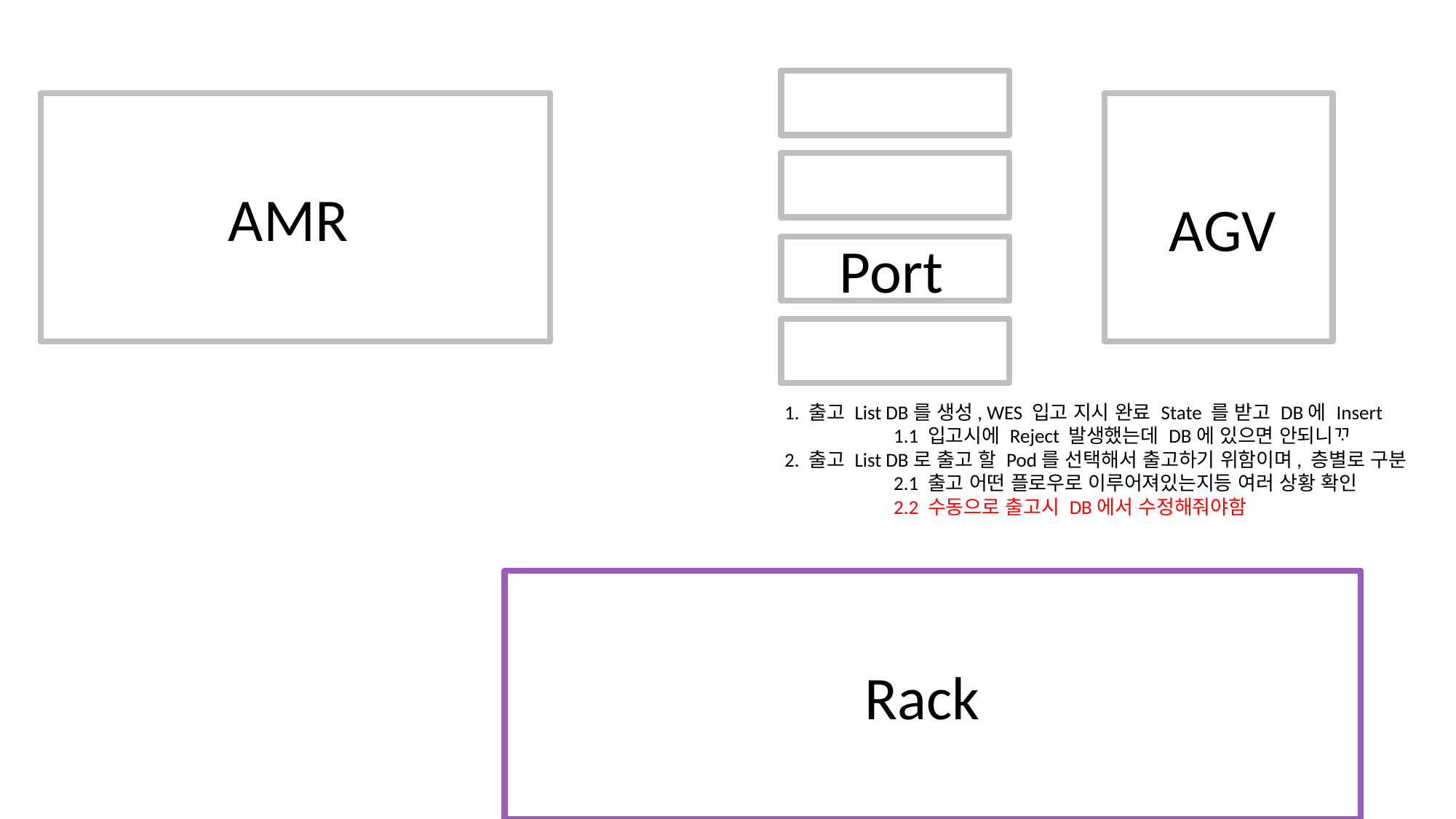

AMR
AGV
Port

1. 출고 List DB를 생성, WES 입고 지시 완료 State 를 받고 DB에 Insert
	1.1 입고시에 Reject 발생했는데 DB에 있으면 안되니ᄁᆞ
2. 출고 List DB로 출고 할 Pod를 선택해서 출고하기 위함이며, 층별로 구분
	2.1 출고 어떤 플로우로 이루어져있는지등 여러 상황 확인
	2.2 수동으로 출고시 DB에서 수정해줘야함

Rack